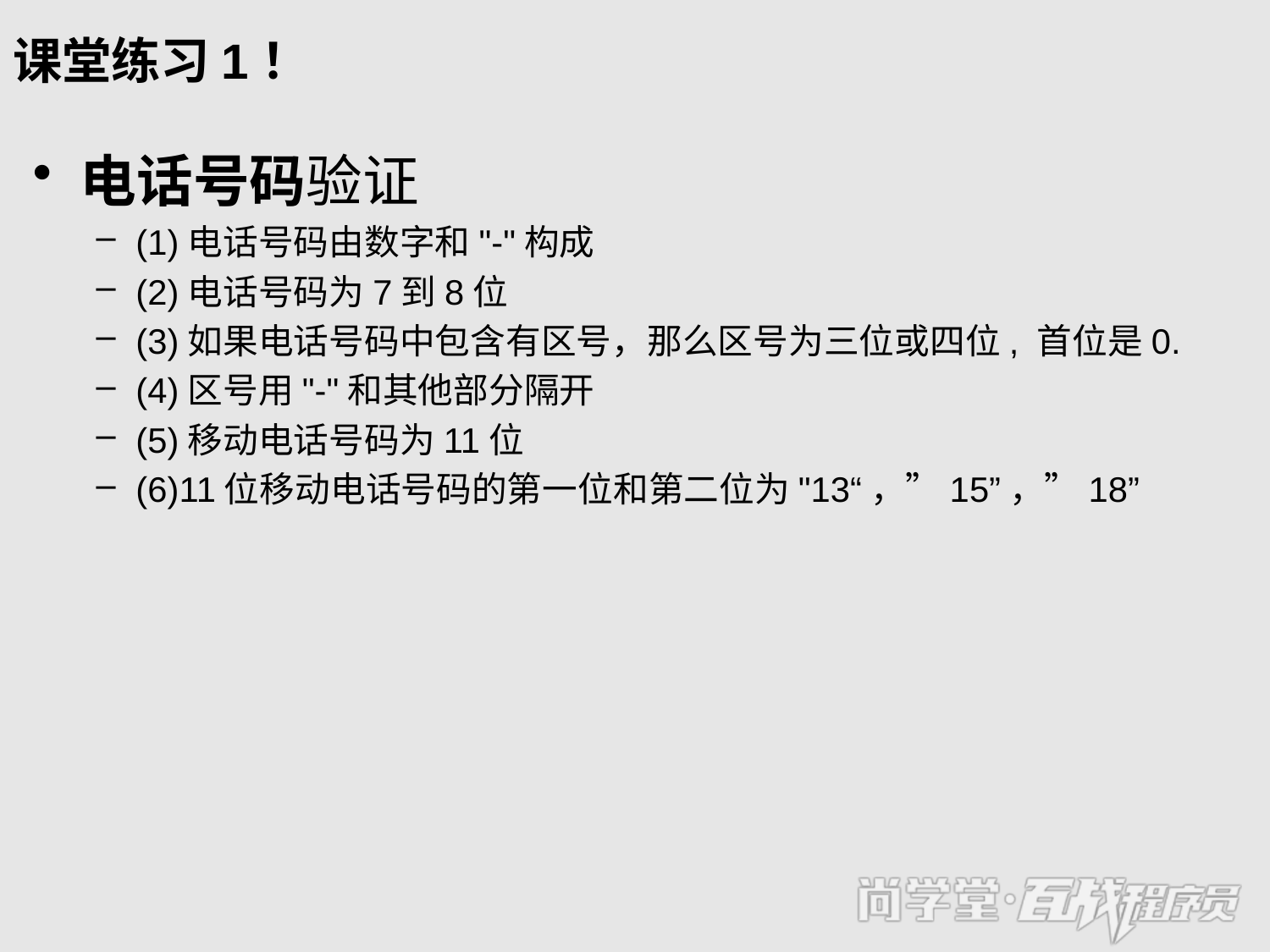

# 课堂练习1！
电话号码验证
(1)电话号码由数字和"-"构成
(2)电话号码为7到8位
(3)如果电话号码中包含有区号，那么区号为三位或四位, 首位是0.
(4)区号用"-"和其他部分隔开
(5)移动电话号码为11位
(6)11位移动电话号码的第一位和第二位为"13“，”15”，”18”